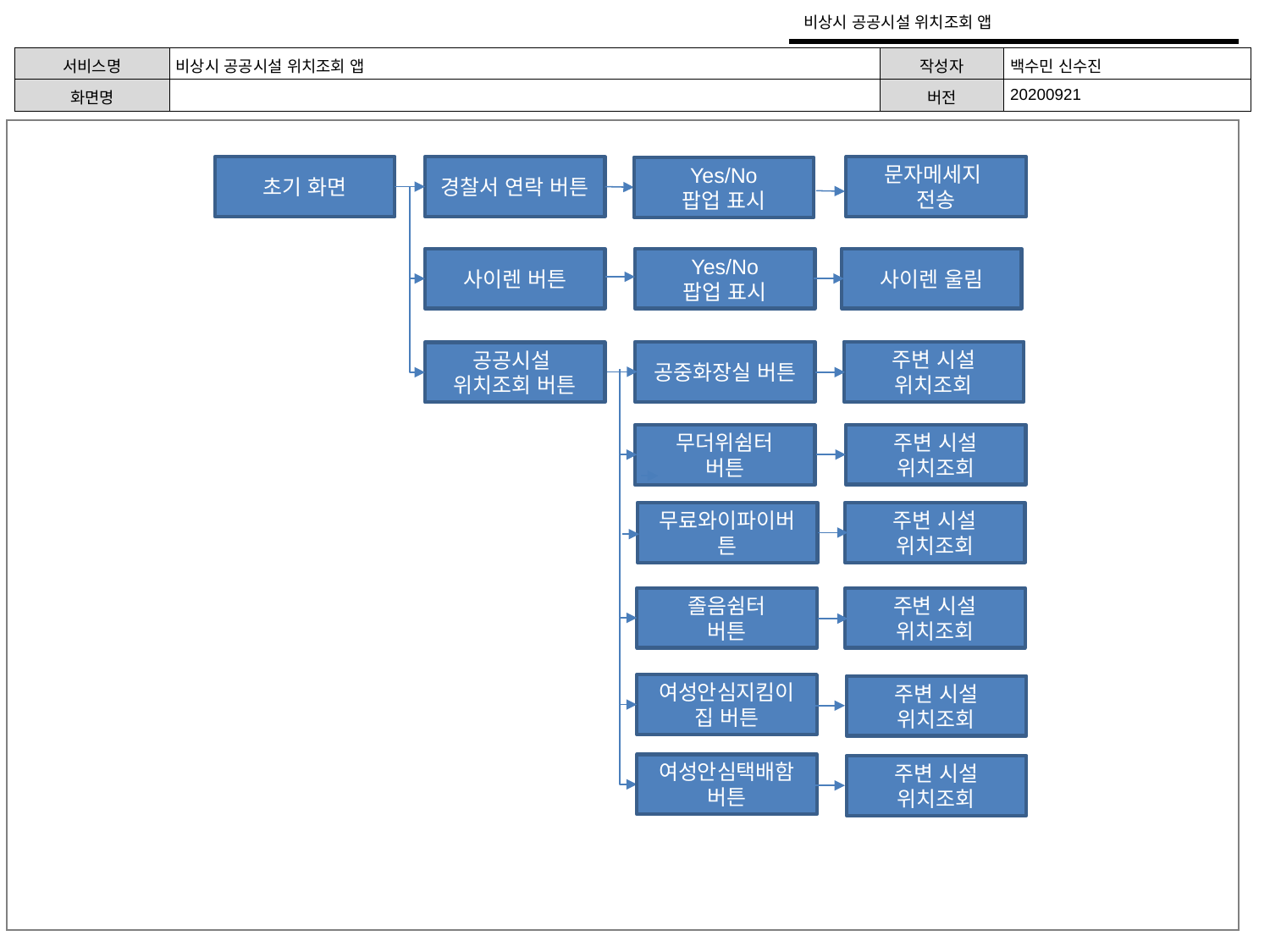

비상시 공공시설 위치조회 앱
| 서비스명 | 비상시 공공시설 위치조회 앱 | 작성자 | 백수민 신수진 |
| --- | --- | --- | --- |
| 화면명 |  | 버전 | 20200921 |

초기 화면
경찰서 연락 버튼
문자메세지
전송
Yes/No
팝업 표시
사이렌 버튼
Yes/No
팝업 표시
사이렌 울림
공중화장실 버튼
주변 시설
위치조회
공공시설
위치조회 버튼
주변 시설
위치조회
무더위쉼터
버튼
무료와이파이버튼
주변 시설
위치조회
졸음쉼터
버튼
주변 시설
위치조회
여성안심지킴이 집 버튼
주변 시설
위치조회
여성안심택배함 버튼
주변 시설
위치조회